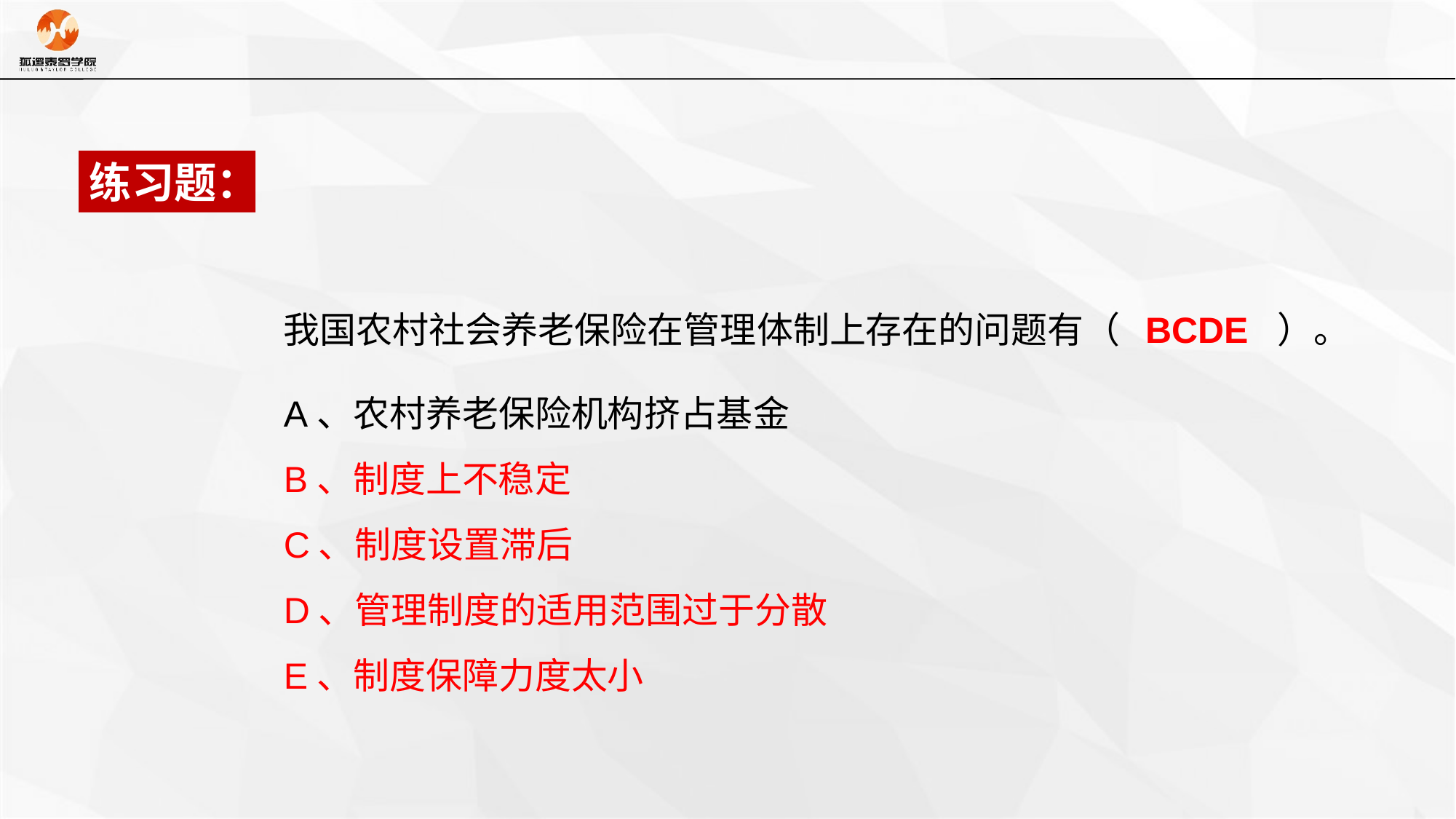

练习题：
我国农村社会养老保险在管理体制上存在的问题有（  BCDE  ）。
A、农村养老保险机构挤占基金
B、制度上不稳定
C、制度设置滞后
D、管理制度的适用范围过于分散
E、制度保障力度太小